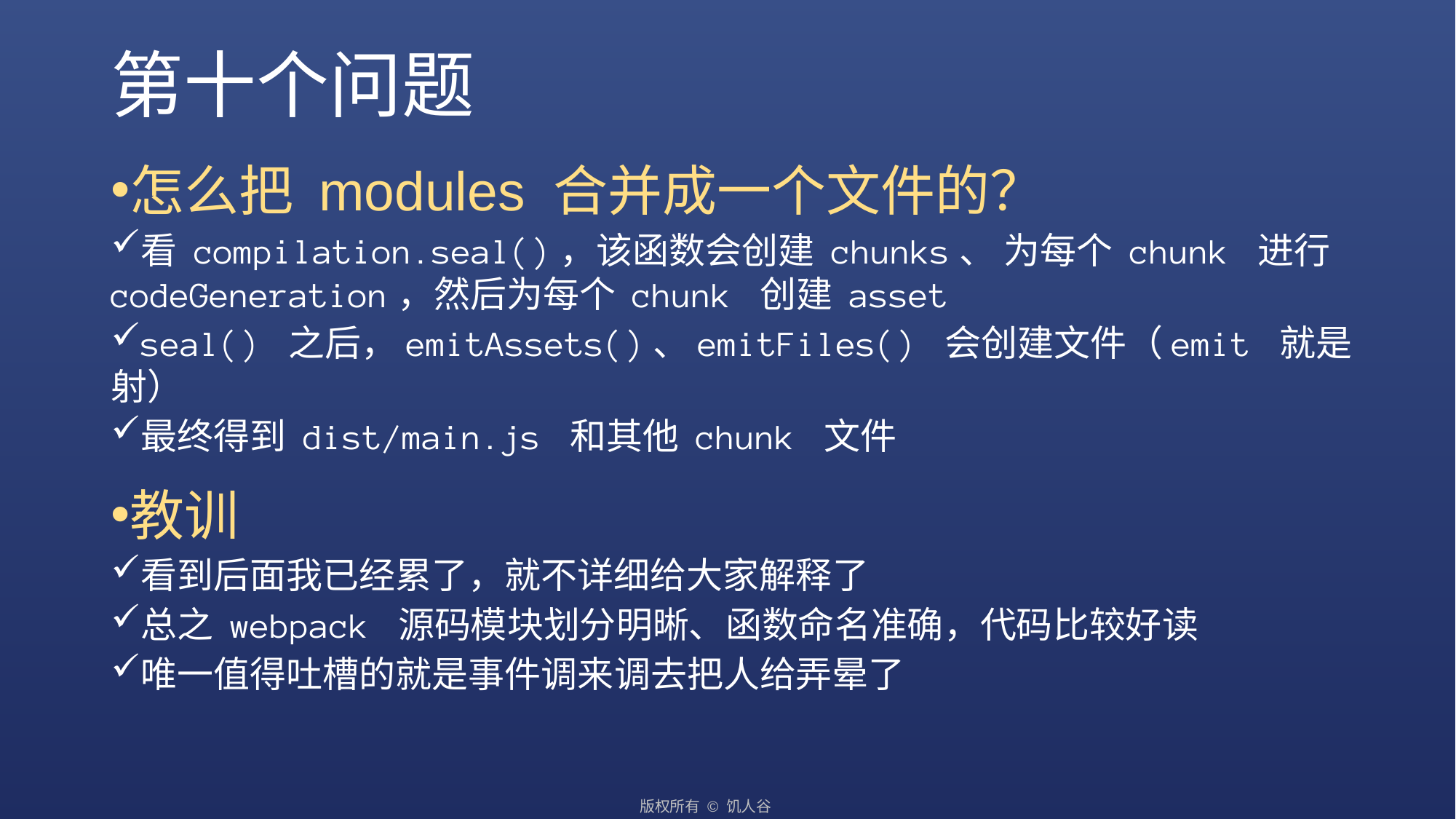

# 第十个问题
怎么把 modules 合并成一个文件的？
看 compilation.seal()，该函数会创建 chunks、 为每个 chunk 进行 codeGeneration，然后为每个 chunk 创建 asset
seal() 之后，emitAssets()、emitFiles() 会创建文件（emit 就是射）
最终得到 dist/main.js 和其他 chunk 文件
教训
看到后面我已经累了，就不详细给大家解释了
总之 webpack 源码模块划分明晰、函数命名准确，代码比较好读
唯一值得吐槽的就是事件调来调去把人给弄晕了